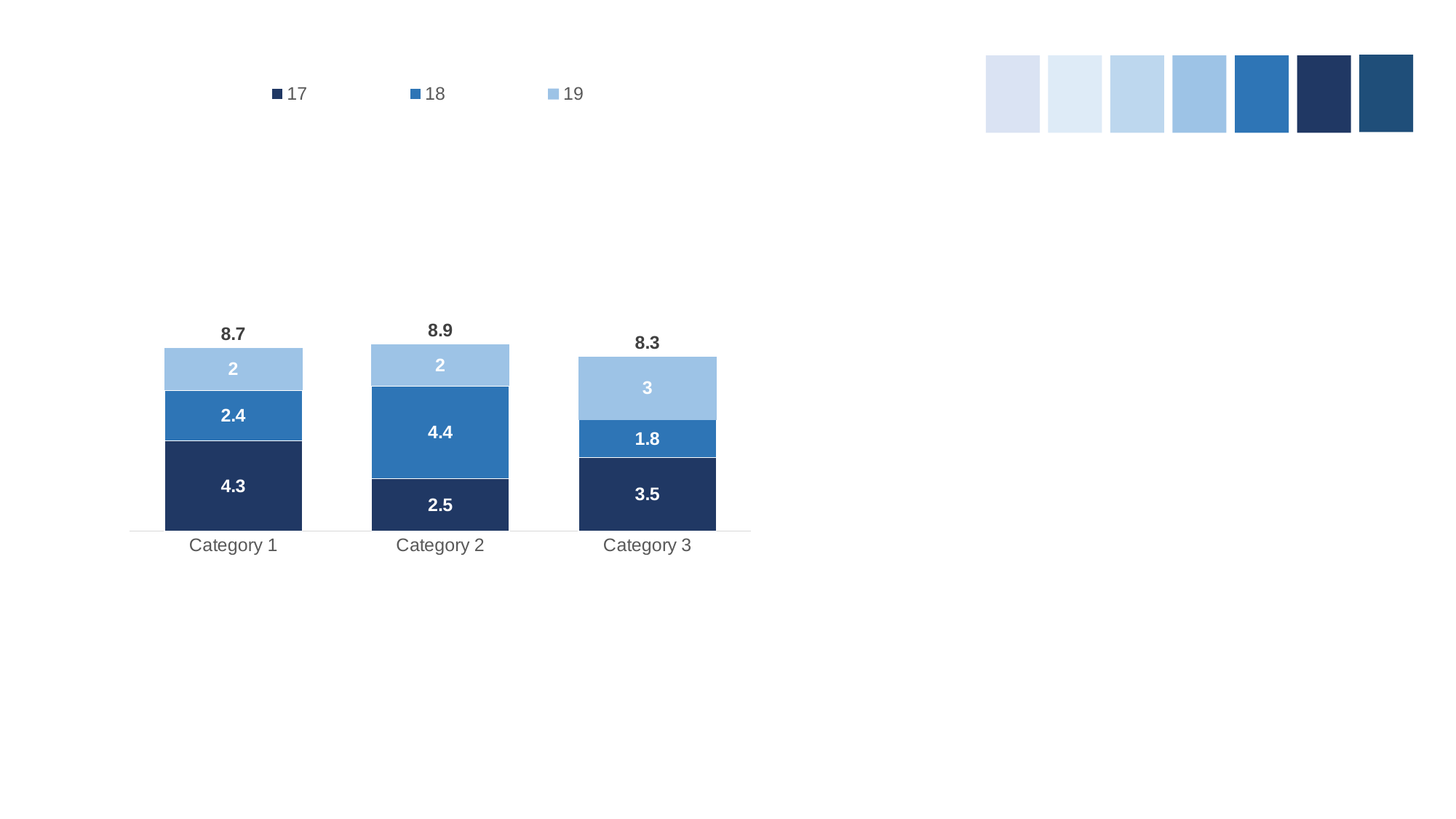

### Chart

| Category | 17 | 18 | 19 | 합 |
|---|---|---|---|---|
| Category 1 | 4.3 | 2.4 | 2.0 | 8.7 |
| Category 2 | 2.5 | 4.4 | 2.0 | 8.9 |
| Category 3 | 3.5 | 1.8 | 3.0 | 8.3 |